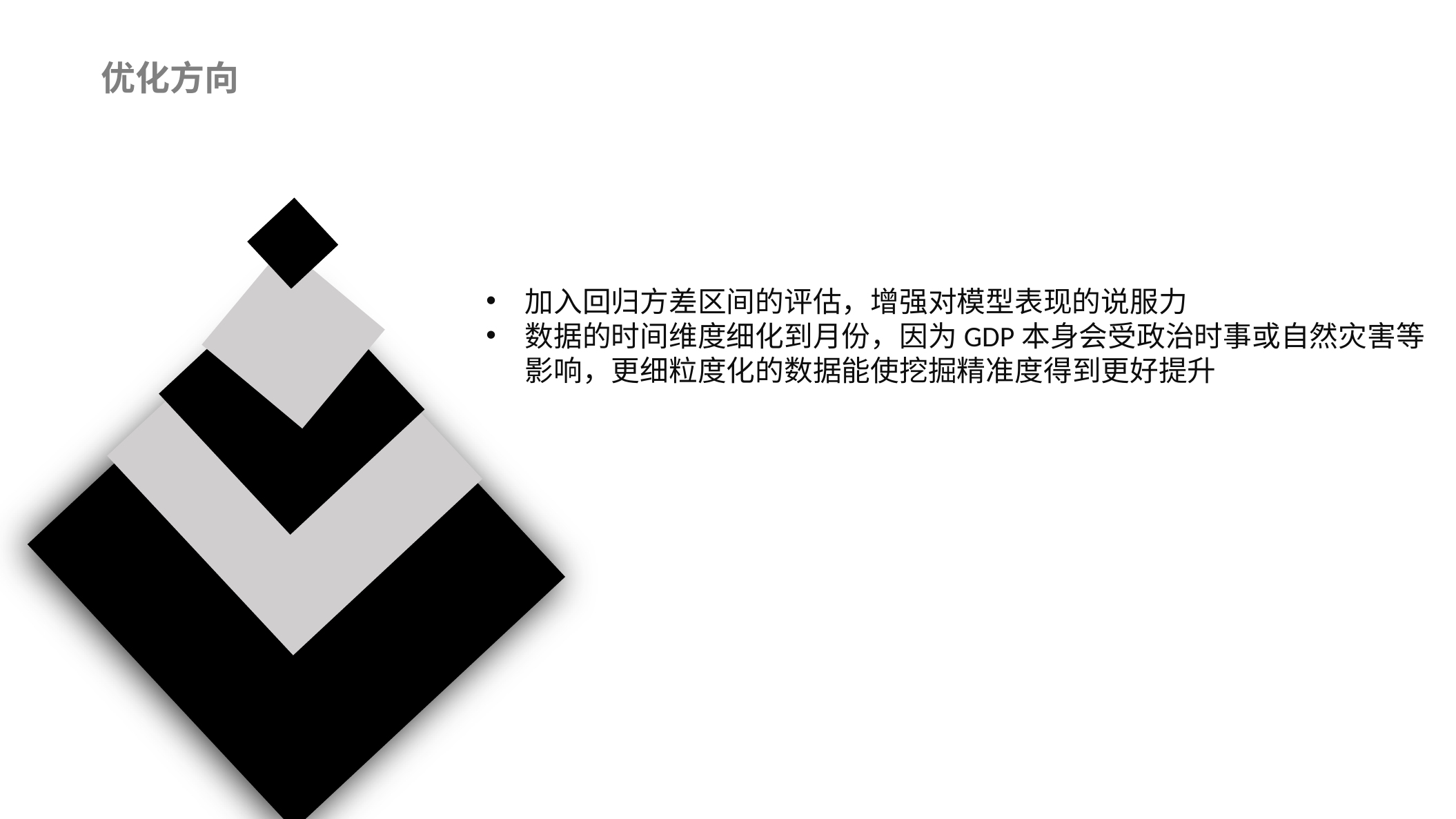

优化方向

点击添加相关标题文字，点击添加相关标题文字，点击添加相关标题文字，点击添加相关标题文字，点击添加相关标题文字。

加入回归方差区间的评估，增强对模型表现的说服力
数据的时间维度细化到月份，因为GDP本身会受政治时事或自然灾害等影响，更细粒度化的数据能使挖掘精准度得到更好提升

点击添加相关标题文字，点击添加相关标题文字，点击添加相关标题文字，点击添加相关标题文字，点击添加相关标题文字。
点击添加相关标题文字，点击添加相关标题文字，点击添加相关标题文字，点击添加相关标题文字，点击添加相关标题文字。
点击添加相关标题文字，点击添加相关标题文字，点击添加相关标题文字，点击添加相关标题文字，点击添加相关标题文字。